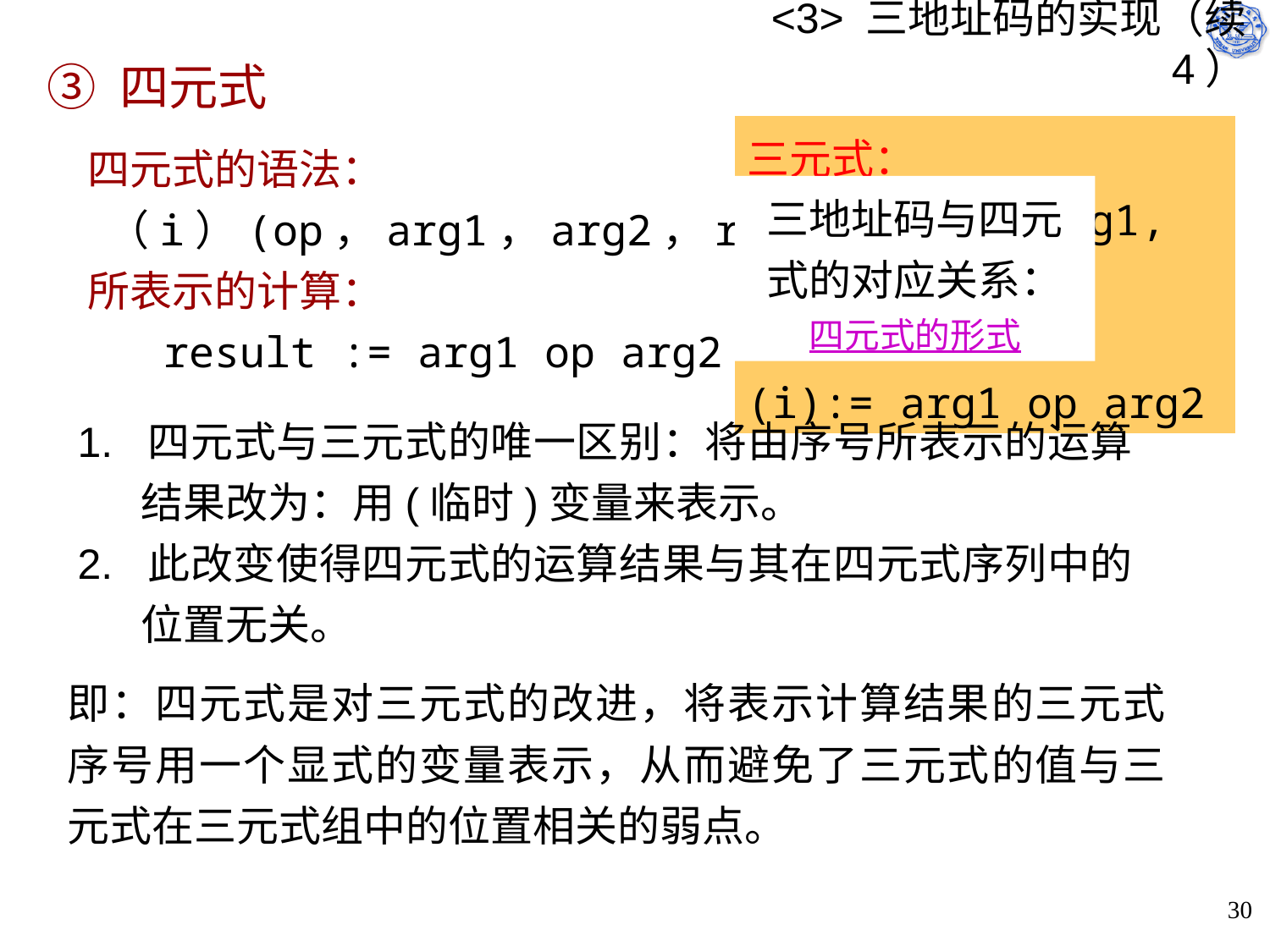

# <3> 三地址码的实现（续4）
③ 四元式
三元式：
(i)(op,  arg1,  arg2)

(i):= arg1 op arg2
四元式的语法：
 （i）(op，arg1，arg2，result)
所表示的计算：
   result := arg1 op arg2
三地址码与四元式的对应关系：
四元式的形式
1.  四元式与三元式的唯一区别：将由序号所表示的运算结果改为：用(临时)变量来表示。
2.  此改变使得四元式的运算结果与其在四元式序列中的位置无关。
即：四元式是对三元式的改进，将表示计算结果的三元式序号用一个显式的变量表示，从而避免了三元式的值与三元式在三元式组中的位置相关的弱点。
30